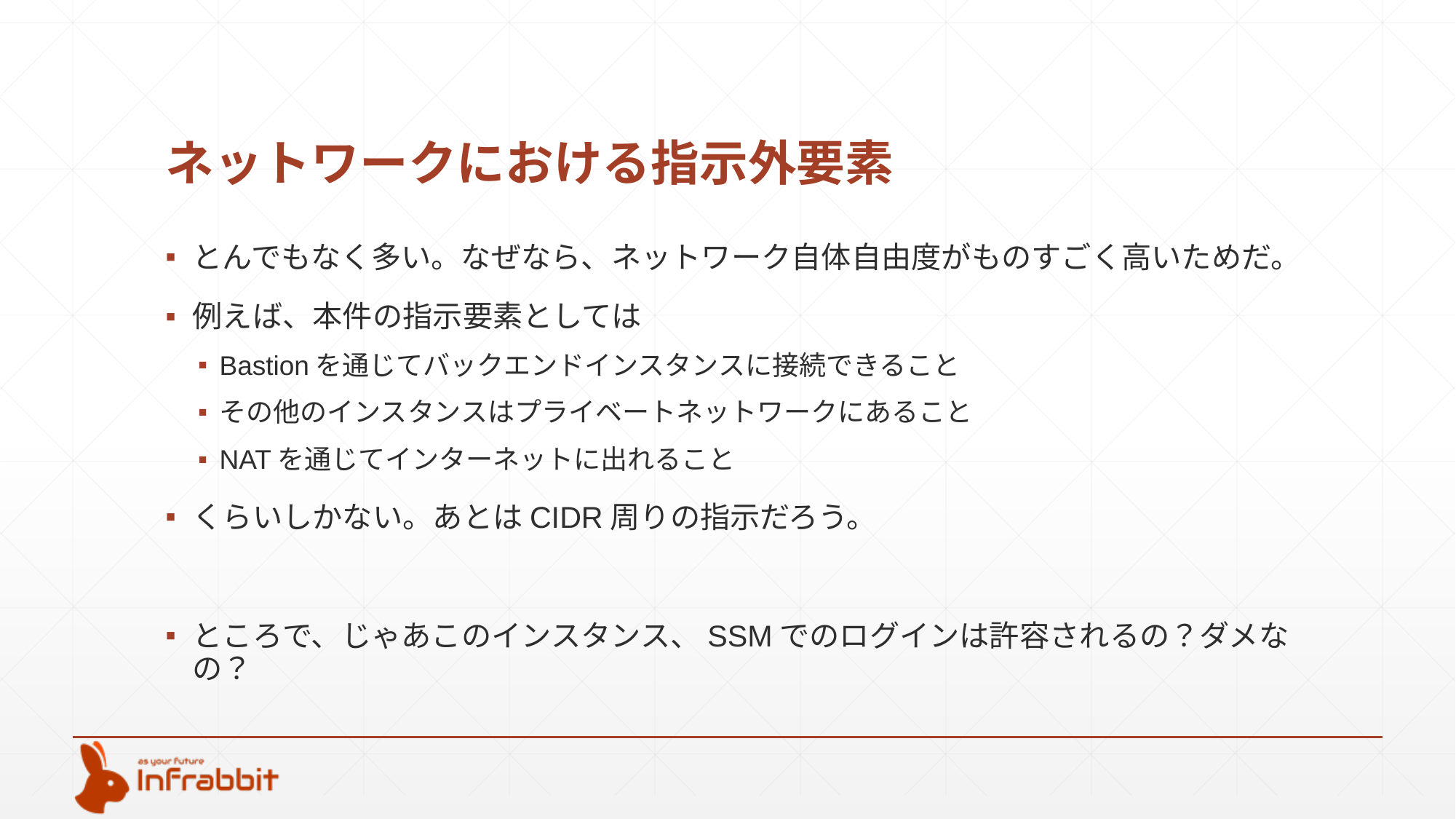

# ネットワークにおける指示外要素
とんでもなく多い。なぜなら、ネットワーク自体自由度がものすごく高いためだ。
例えば、本件の指示要素としては
Bastionを通じてバックエンドインスタンスに接続できること
その他のインスタンスはプライベートネットワークにあること
NATを通じてインターネットに出れること
くらいしかない。あとはCIDR周りの指示だろう。

ところで、じゃあこのインスタンス、SSMでのログインは許容されるの？ダメなの？